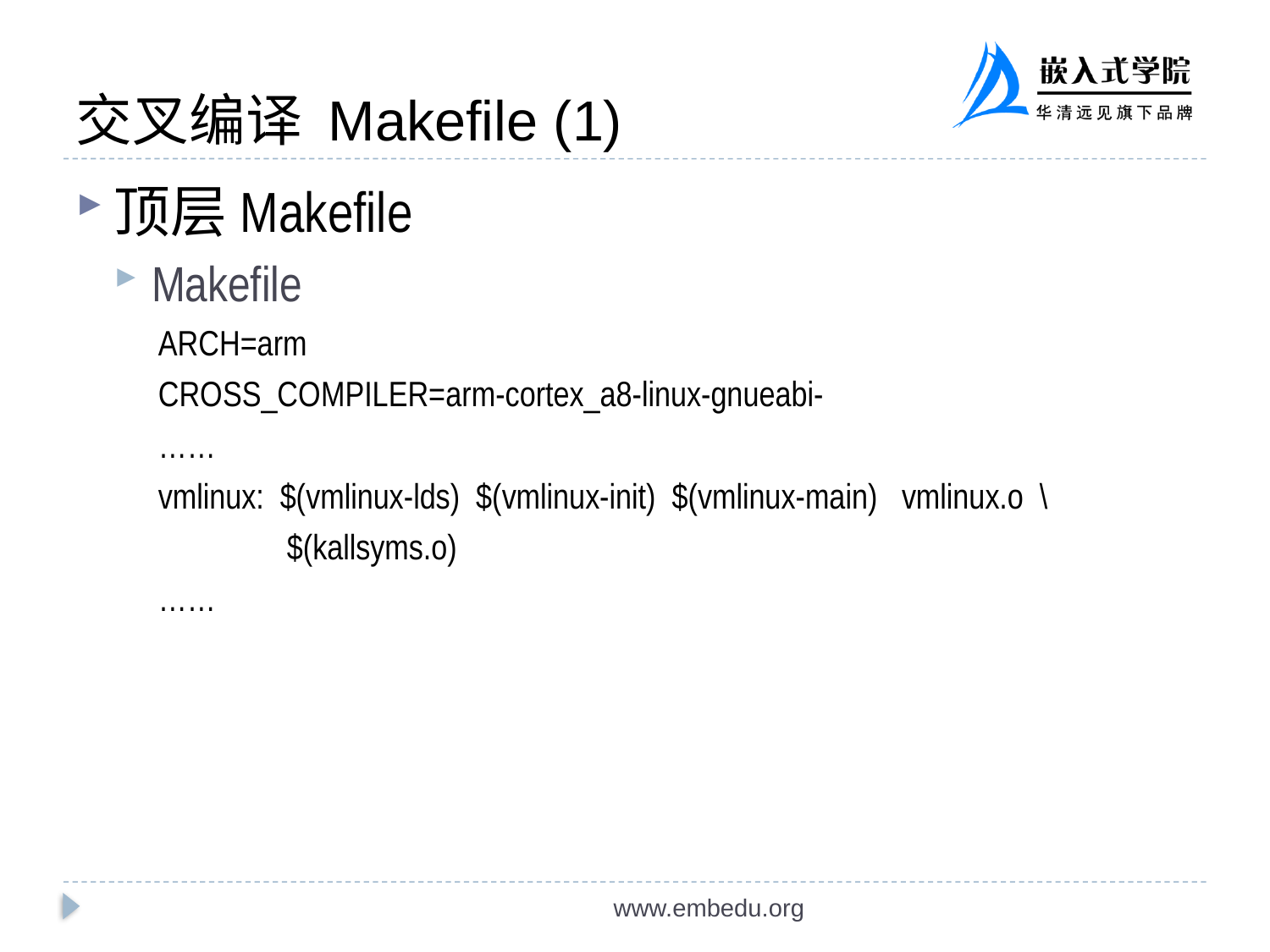

# 交叉编译 Makefile (1)‏
顶层Makefile
Makefile
ARCH=arm
CROSS_COMPILER=arm-cortex_a8-linux-gnueabi-
……
vmlinux:  $(vmlinux-lds)  $(vmlinux-init)  $(vmlinux-main)   vmlinux.o  \
                $(kallsyms.o)
……
www.embedu.org